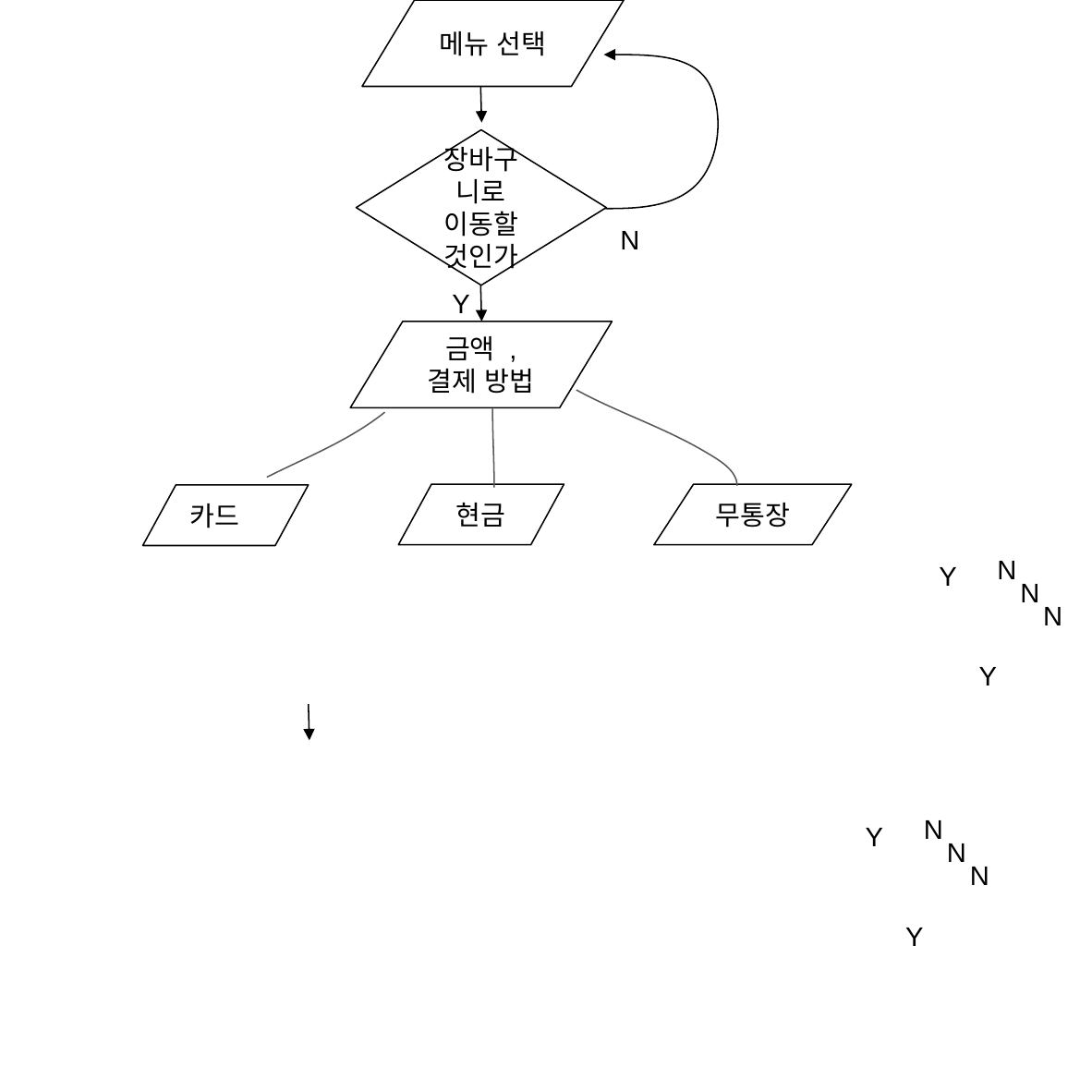

메뉴 선택

장바구니로 이동할것인가
N
Y
금액 , 결제 방법

현금
무통장
카드
N
Y
N
N
Y
N
Y
N
N
Y